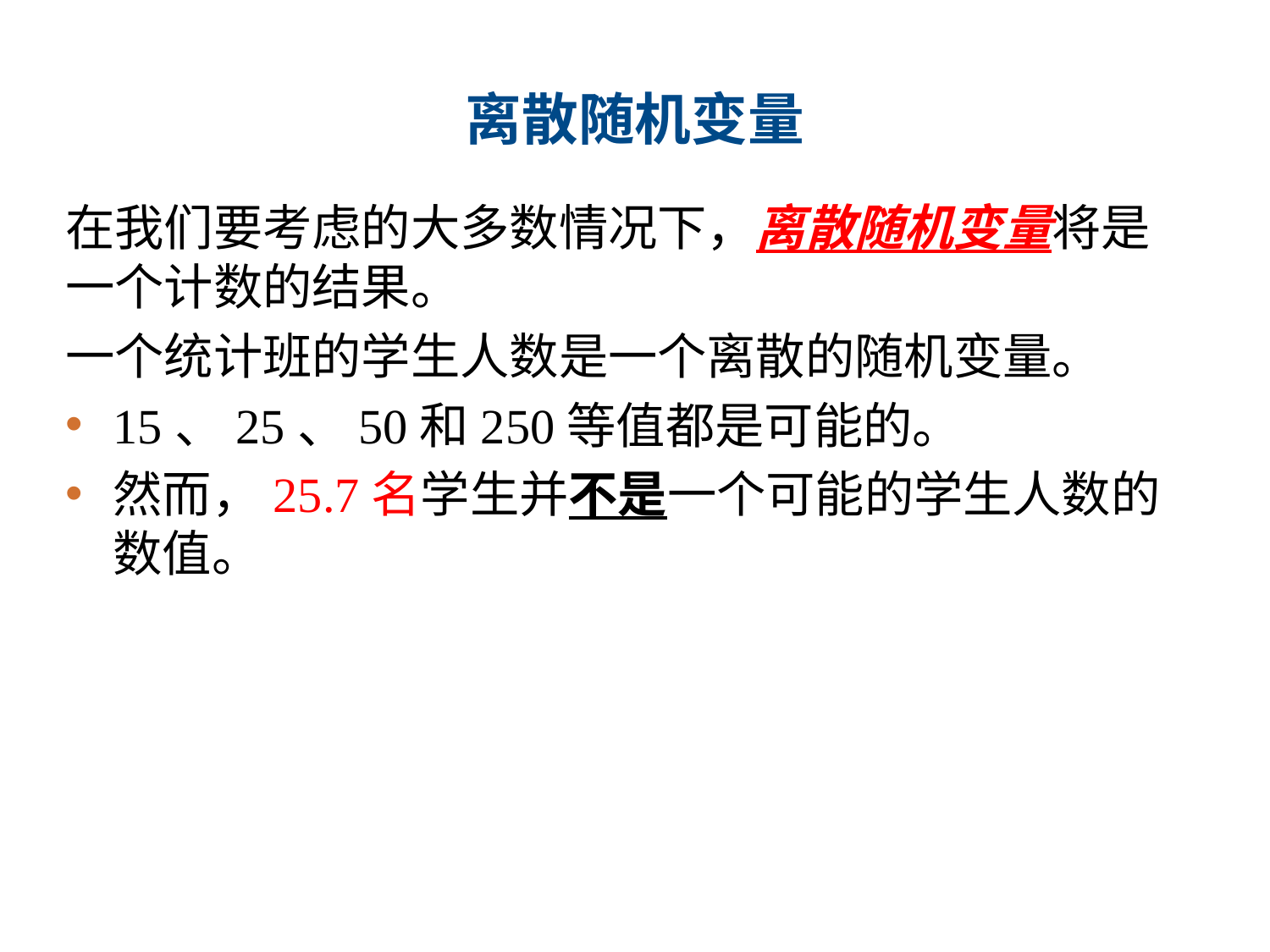

# 离散随机变量
在我们要考虑的大多数情况下，离散随机变量将是一个计数的结果。
一个统计班的学生人数是一个离散的随机变量。
15、25、50和250等值都是可能的。
然而，25.7名学生并不是一个可能的学生人数的数值。